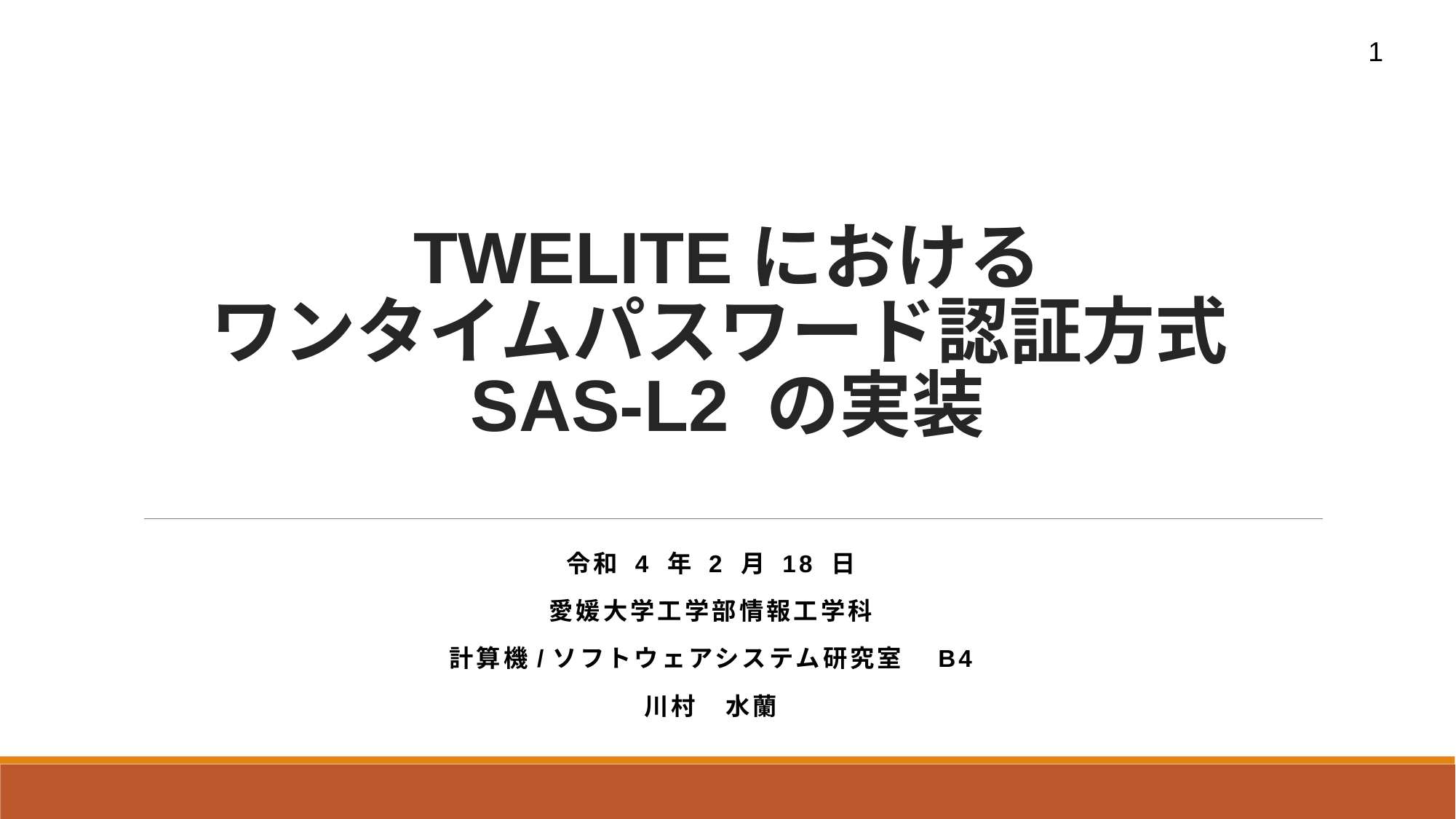

1
# TWELITEにおける ワンタイムパスワード認証方式 SAS-L2 の実装
令和 4 年 2 月 18 日
愛媛大学工学部情報工学科
計算機/ソフトウェアシステム研究室　B4
川村　水蘭